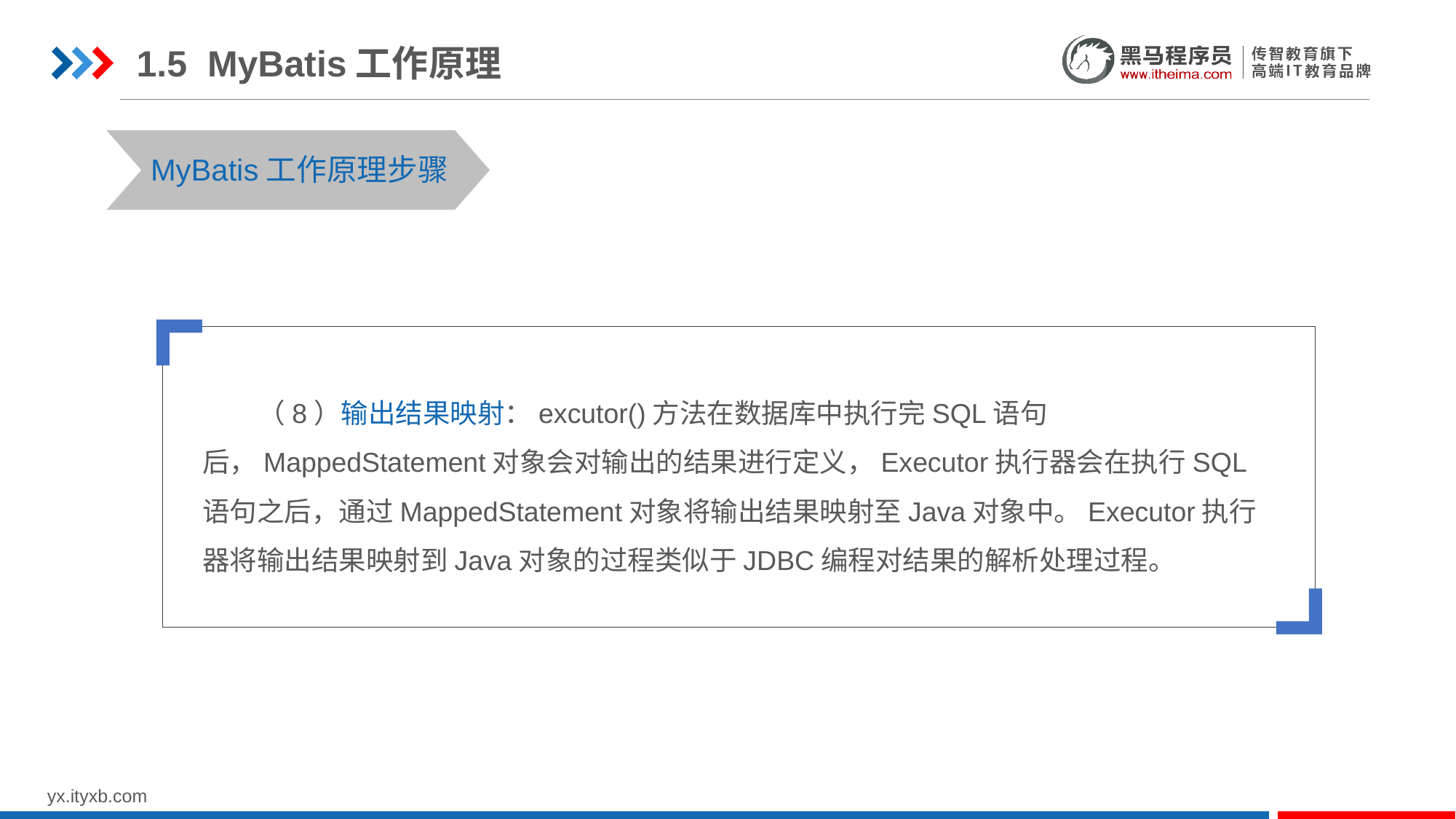

1.5  MyBatis工作原理

MyBatis工作原理步骤

        （8）输出结果映射：excutor()方法在数据库中执行完SQL语句后，MappedStatement对象会对输出的结果进行定义，Executor执行器会在执行SQL语句之后，通过MappedStatement对象将输出结果映射至Java对象中。Executor执行器将输出结果映射到Java对象的过程类似于JDBC编程对结果的解析处理过程。